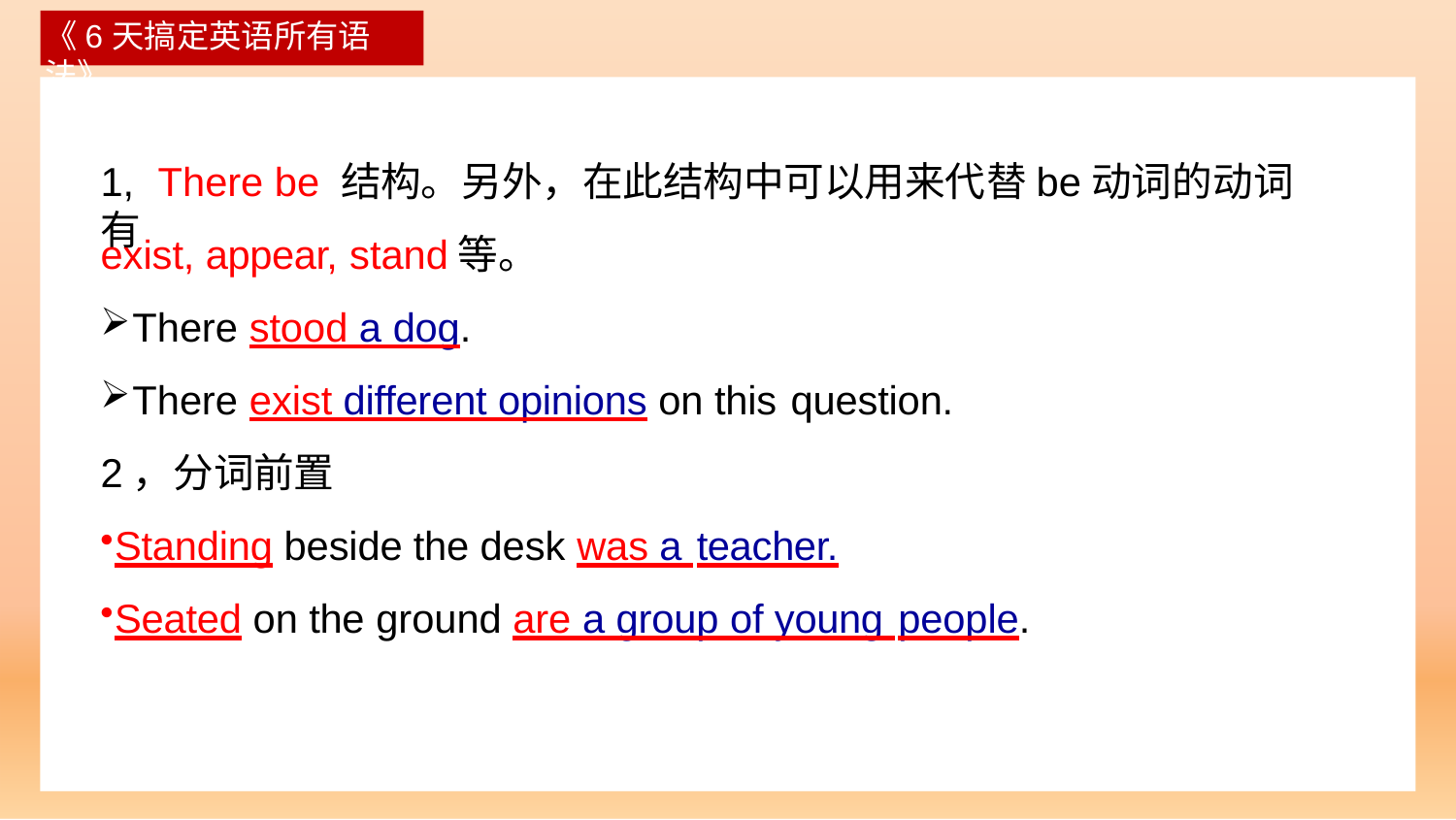

《6天搞定英语所有语法》
# 1,	There be 结构。另外，在此结构中可以用来代替be动词的动词有
exist, appear, stand等。
There stood a dog.
There exist different opinions on this question.
2，分词前置
Standing beside the desk was a teacher.
Seated on the ground are a group of young people.